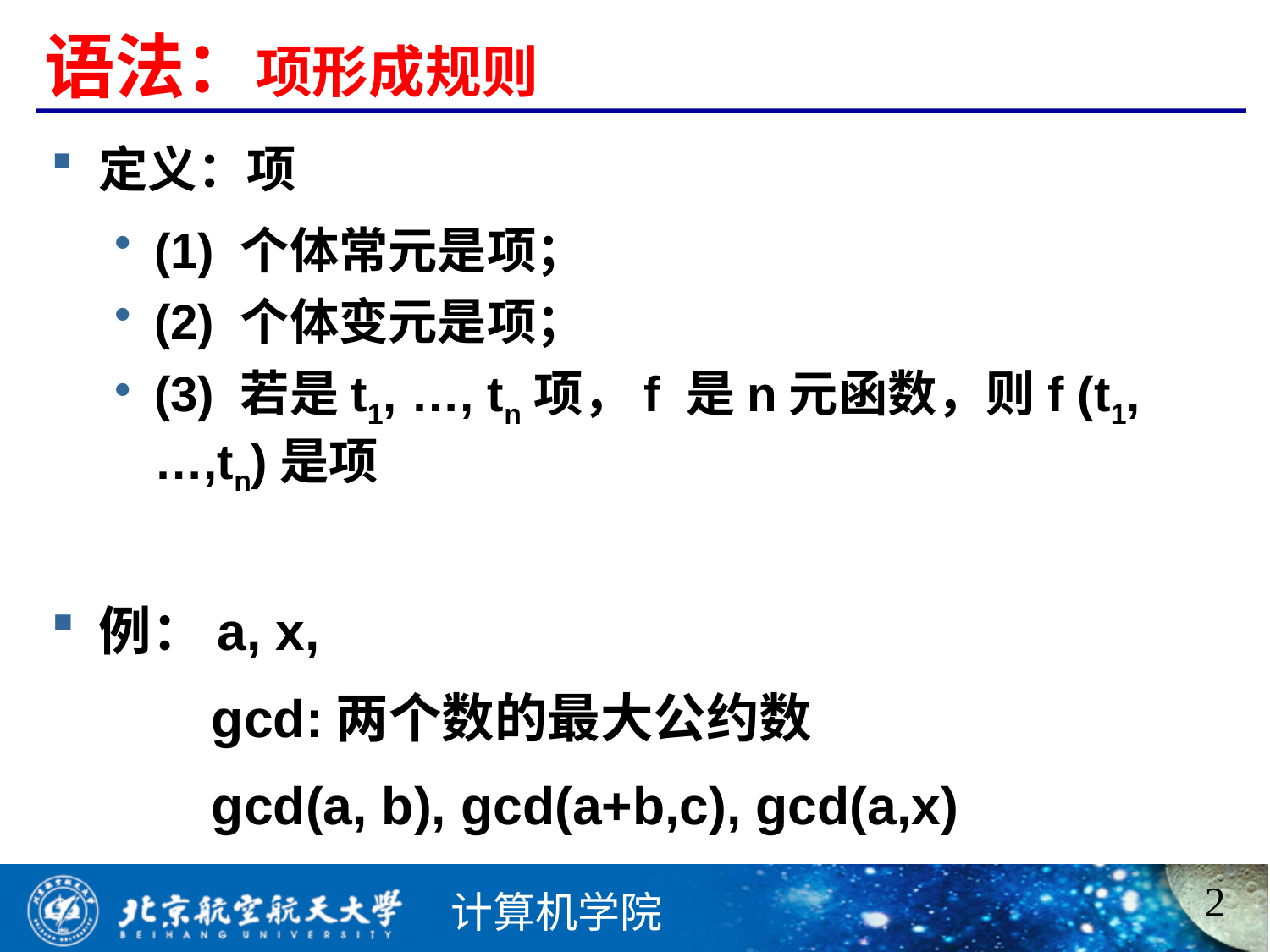

# 语法：项形成规则
定义：项
(1) 个体常元是项；
(2) 个体变元是项；
(3) 若是t1, …, tn项，f 是n元函数，则f (t1,…,tn)是项

例：a, x,
           gcd:两个数的最大公约数
           gcd(a, b), gcd(a+b,c), gcd(a,x)